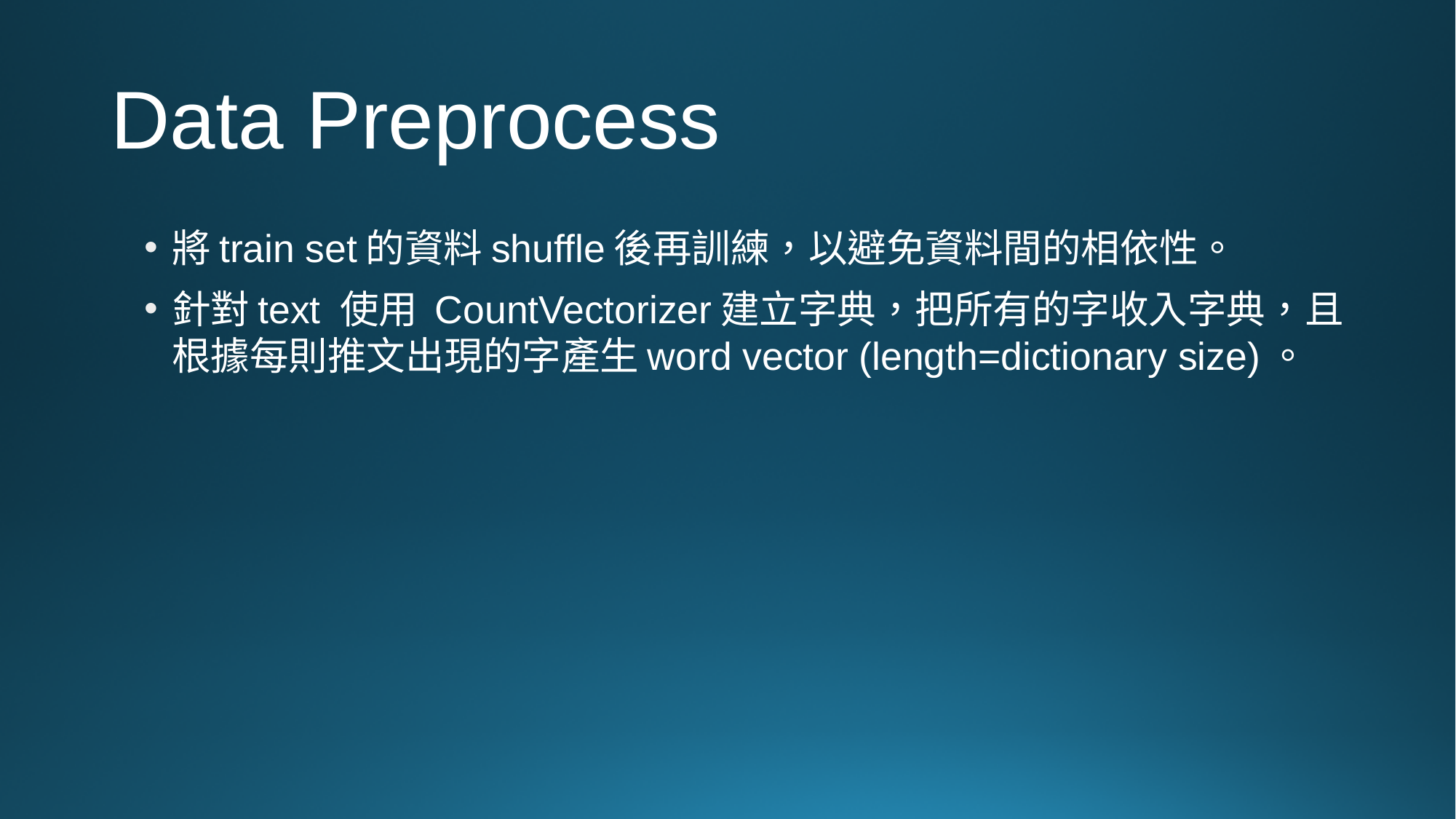

# Data Preprocess
將train set的資料shuffle後再訓練，以避免資料間的相依性。
針對text 使用 CountVectorizer建立字典，把所有的字收入字典，且根據每則推文出現的字產生word vector (length=dictionary size)。